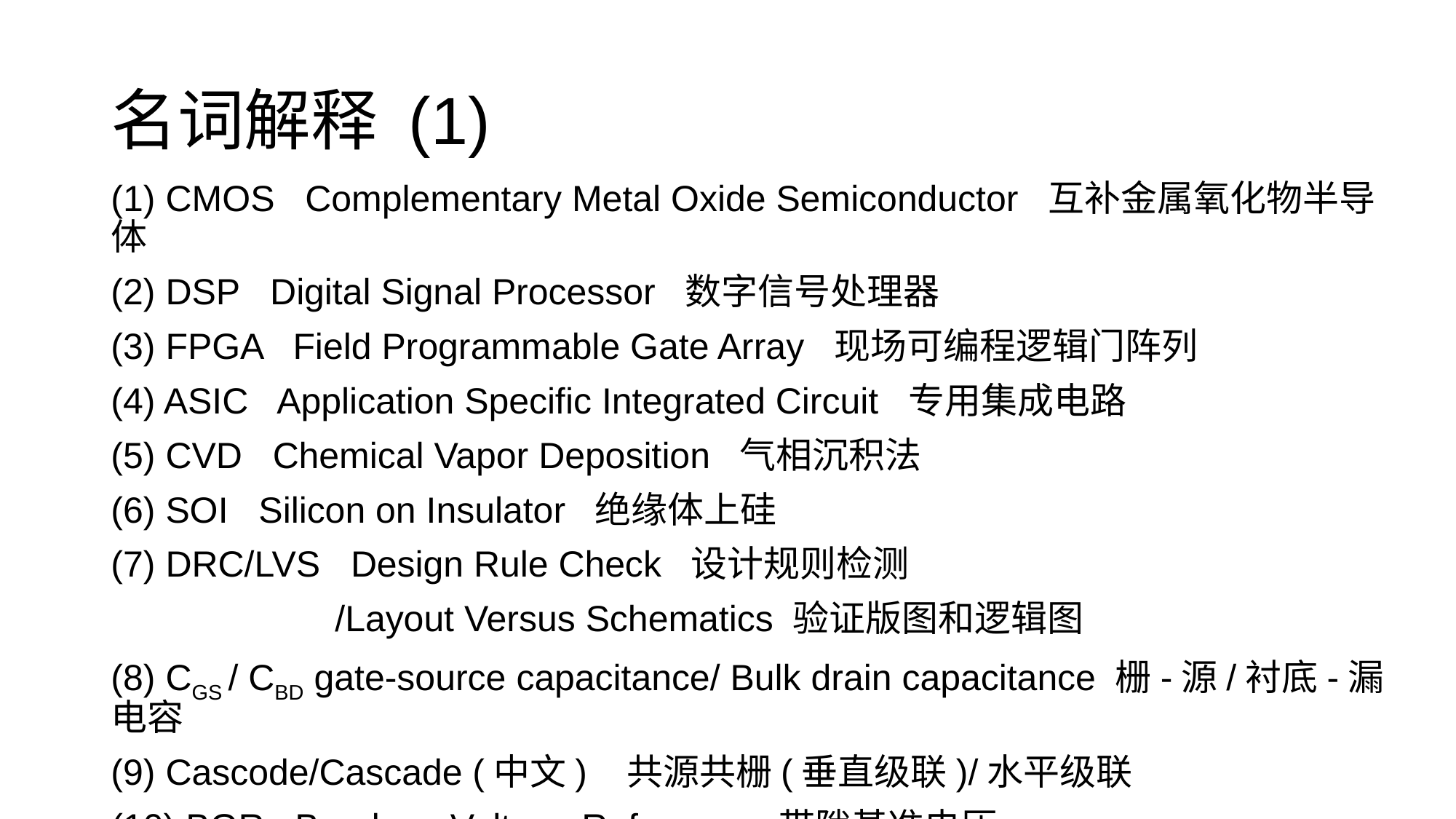

# 名词解释 (1)
(1) CMOS   Complementary Metal Oxide Semiconductor  互补金属氧化物半导体
(2) DSP   Digital Signal Processor  数字信号处理器
(3) FPGA   Field Programmable Gate Array  现场可编程逻辑门阵列
(4) ASIC   Application Specific Integrated Circuit  专用集成电路
(5) CVD   Chemical Vapor Deposition  气相沉积法
(6) SOI   Silicon on Insulator  绝缘体上硅
(7) DRC/LVS   Design Rule Check  设计规则检测
                      /Layout Versus Schematics 验证版图和逻辑图
(8) CGS / CBD gate-source capacitance/ Bulk drain capacitance 栅-源/衬底-漏电容
(9) Cascode/Cascade (中文)   共源共栅(垂直级联)/水平级联
(10) BGR   Bandgap Voltage Reference  带隙基准电压